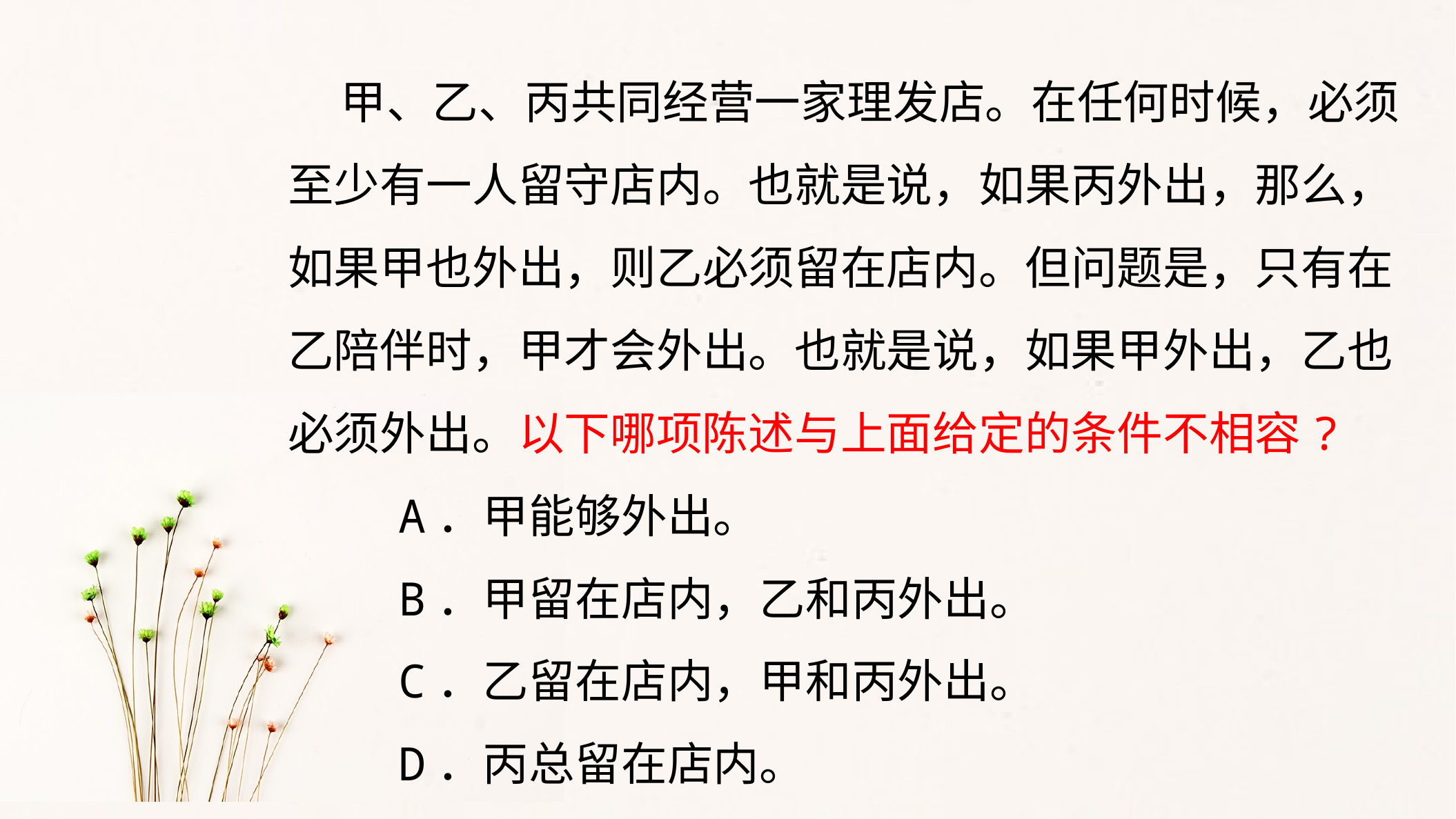

甲、乙、丙共同经营一家理发店。在任何时候，必须至少有一人留守店内。也就是说，如果丙外出，那么，如果甲也外出，则乙必须留在店内。但问题是，只有在乙陪伴时，甲才会外出。也就是说，如果甲外出，乙也必须外出。以下哪项陈述与上面给定的条件不相容?
    A．甲能够外出。
    B．甲留在店内，乙和丙外出。
    C．乙留在店内，甲和丙外出。
    D．丙总留在店内。